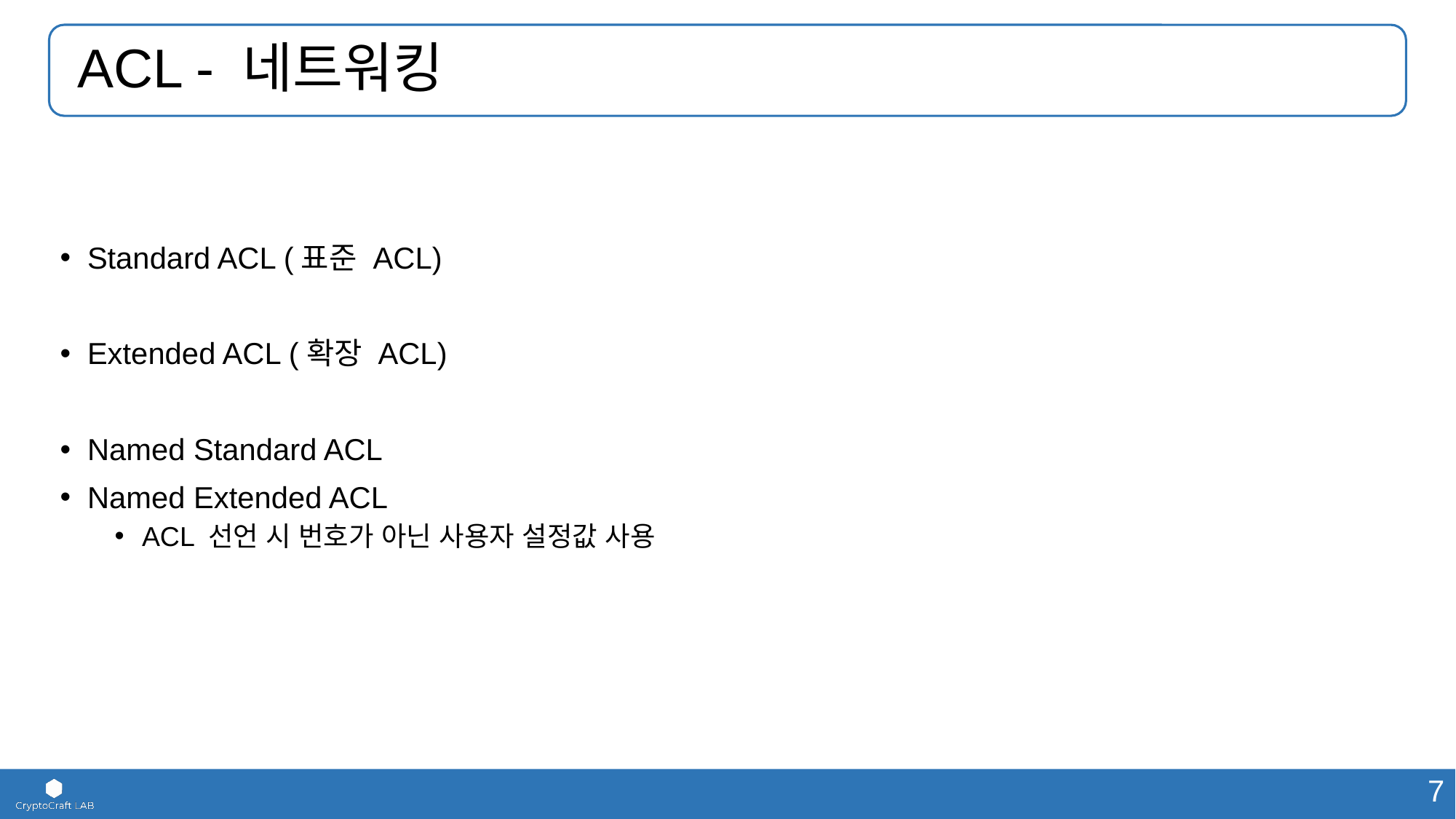

# ACL - 네트워킹

Standard ACL (표준 ACL)

Extended ACL (확장 ACL)

Named Standard ACL
Named Extended ACL
ACL 선언 시 번호가 아닌 사용자 설정값 사용